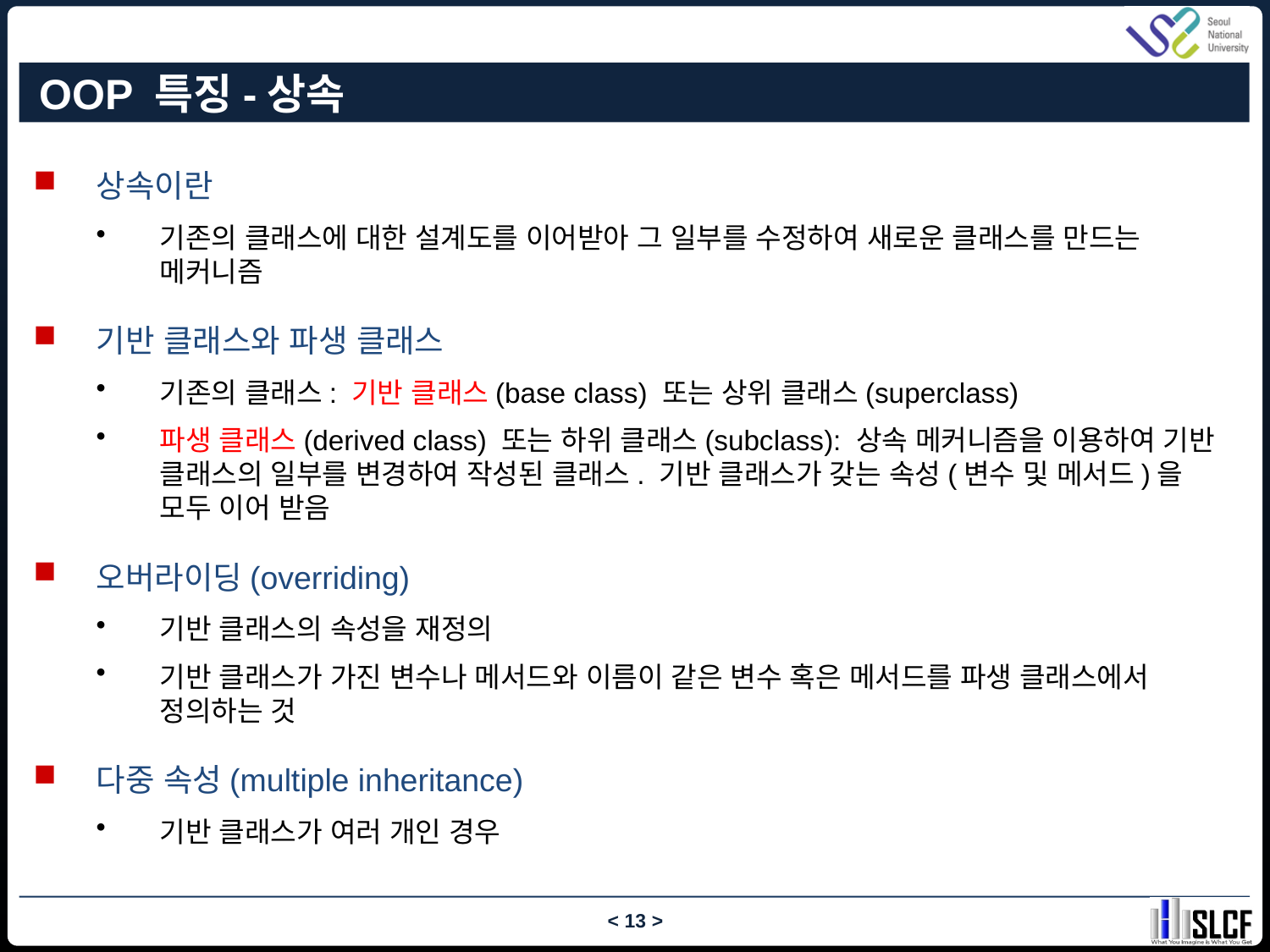

# OOP 특징-상속
상속이란
기존의 클래스에 대한 설계도를 이어받아 그 일부를 수정하여 새로운 클래스를 만드는 메커니즘
기반 클래스와 파생 클래스
기존의 클래스: 기반 클래스(base class) 또는 상위 클래스(superclass)
파생 클래스(derived class) 또는 하위 클래스(subclass): 상속 메커니즘을 이용하여 기반 클래스의 일부를 변경하여 작성된 클래스. 기반 클래스가 갖는 속성(변수 및 메서드)을 모두 이어 받음
오버라이딩(overriding)
기반 클래스의 속성을 재정의
기반 클래스가 가진 변수나 메서드와 이름이 같은 변수 혹은 메서드를 파생 클래스에서 정의하는 것
다중 속성(multiple inheritance)
기반 클래스가 여러 개인 경우